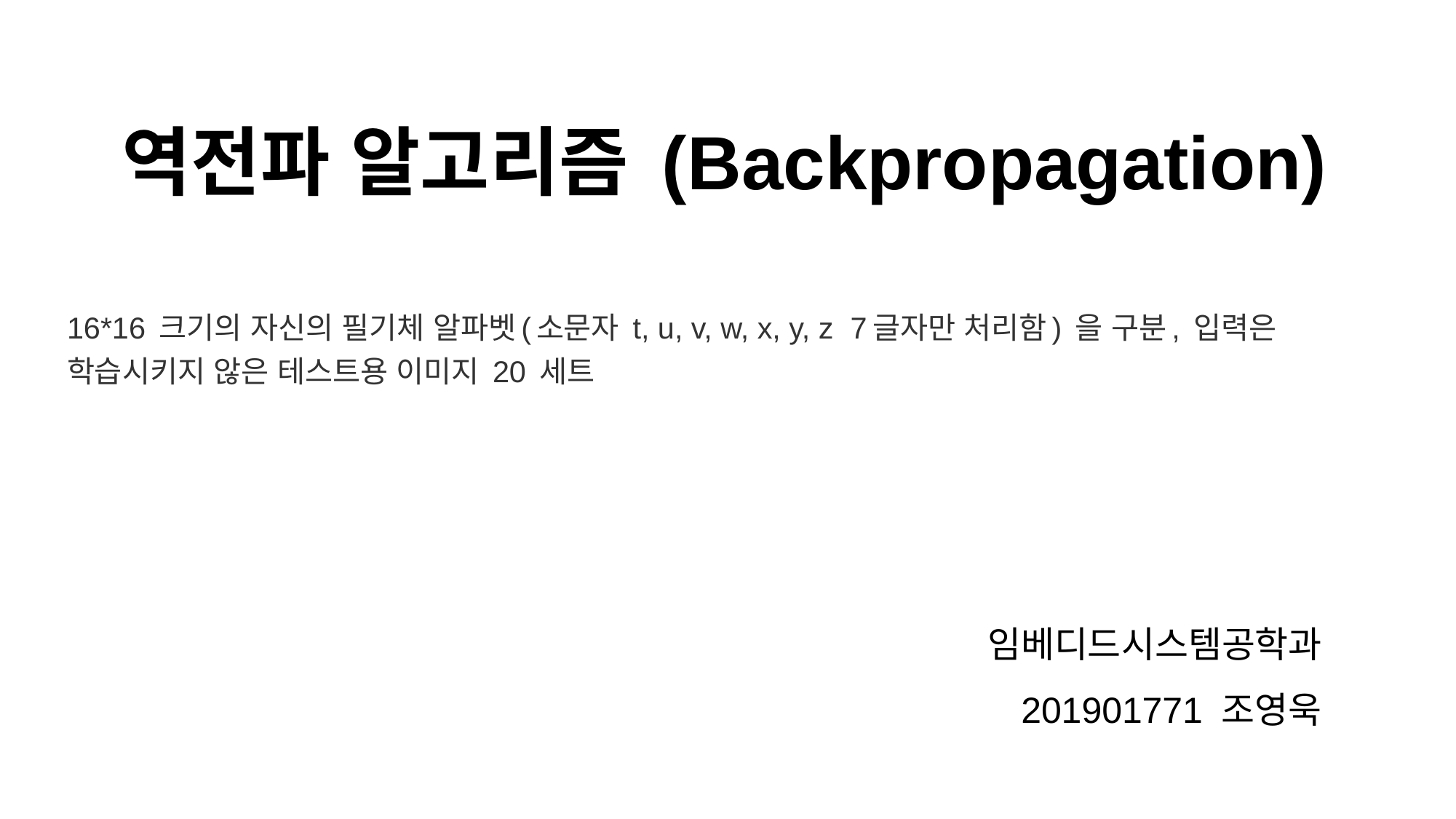

역전파 알고리즘 (Backpropagation)

16*16 크기의 자신의 필기체 알파벳(소문자 t, u, v, w, x, y, z  7글자만 처리함) 을 구분, 입력은 학습시키지 않은 테스트용 이미지 20 세트
# 임베디드시스템공학과 201901771 조영욱